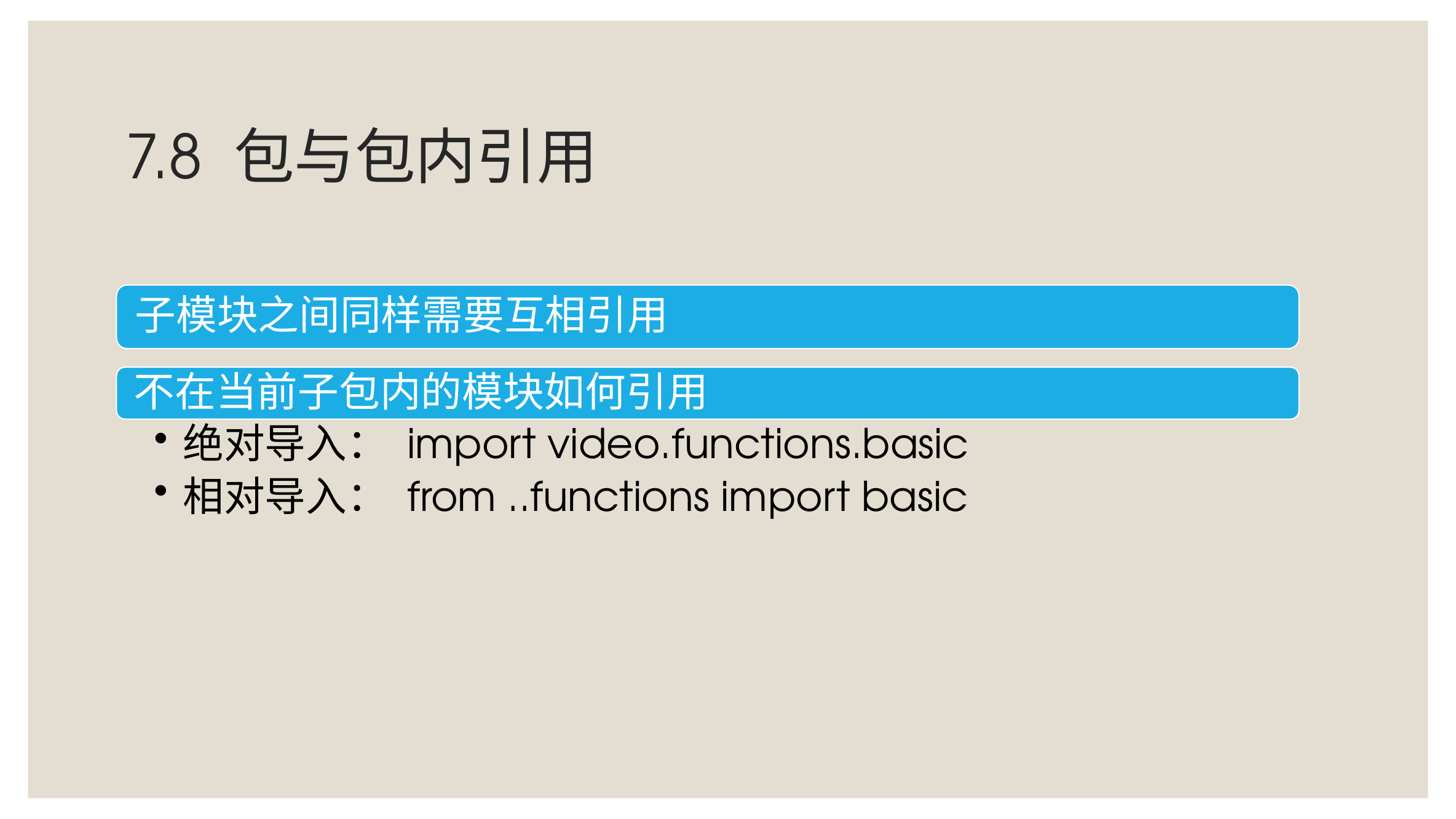

# 7.8 包与包内引用
子模块之间同样需要互相引用
不在当前子包内的模块如何引用
绝对导入： import video.functions.basic
相对导入： from ..functions import basic